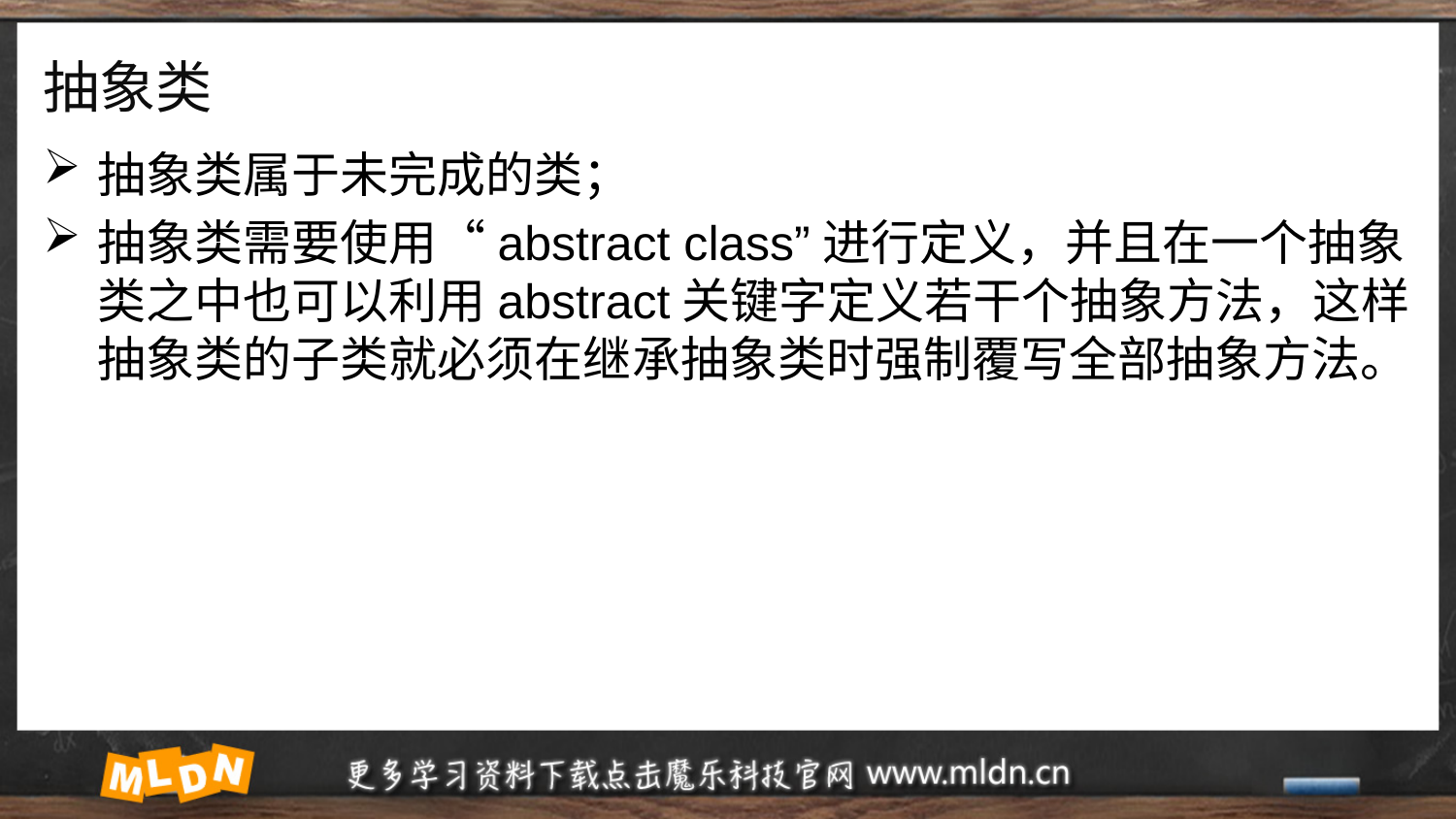

# 抽象类
抽象类属于未完成的类；
抽象类需要使用“abstract class”进行定义，并且在一个抽象类之中也可以利用abstract关键字定义若干个抽象方法，这样抽象类的子类就必须在继承抽象类时强制覆写全部抽象方法。